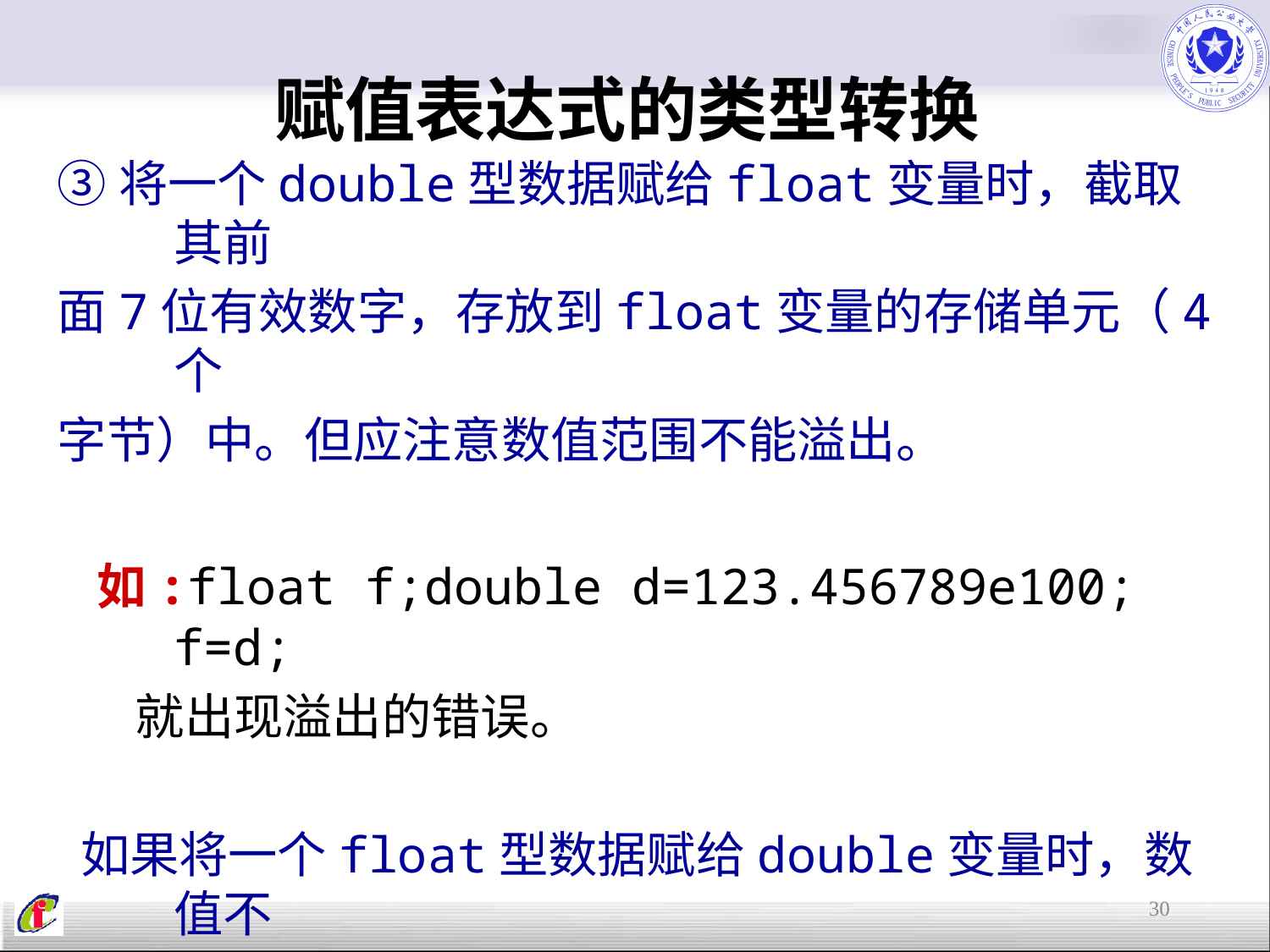

# 赋值表达式的类型转换
③将一个double型数据赋给float变量时，截取其前
面7位有效数字，存放到float变量的存储单元（4个
字节）中。但应注意数值范围不能溢出。

  如:float f;double d=123.456789e100;   f=d;
      就出现溢出的错误。

 如果将一个float型数据赋给double变量时，数值不
变，有效位数扩展到16位，在内存中以8个字节存储
30